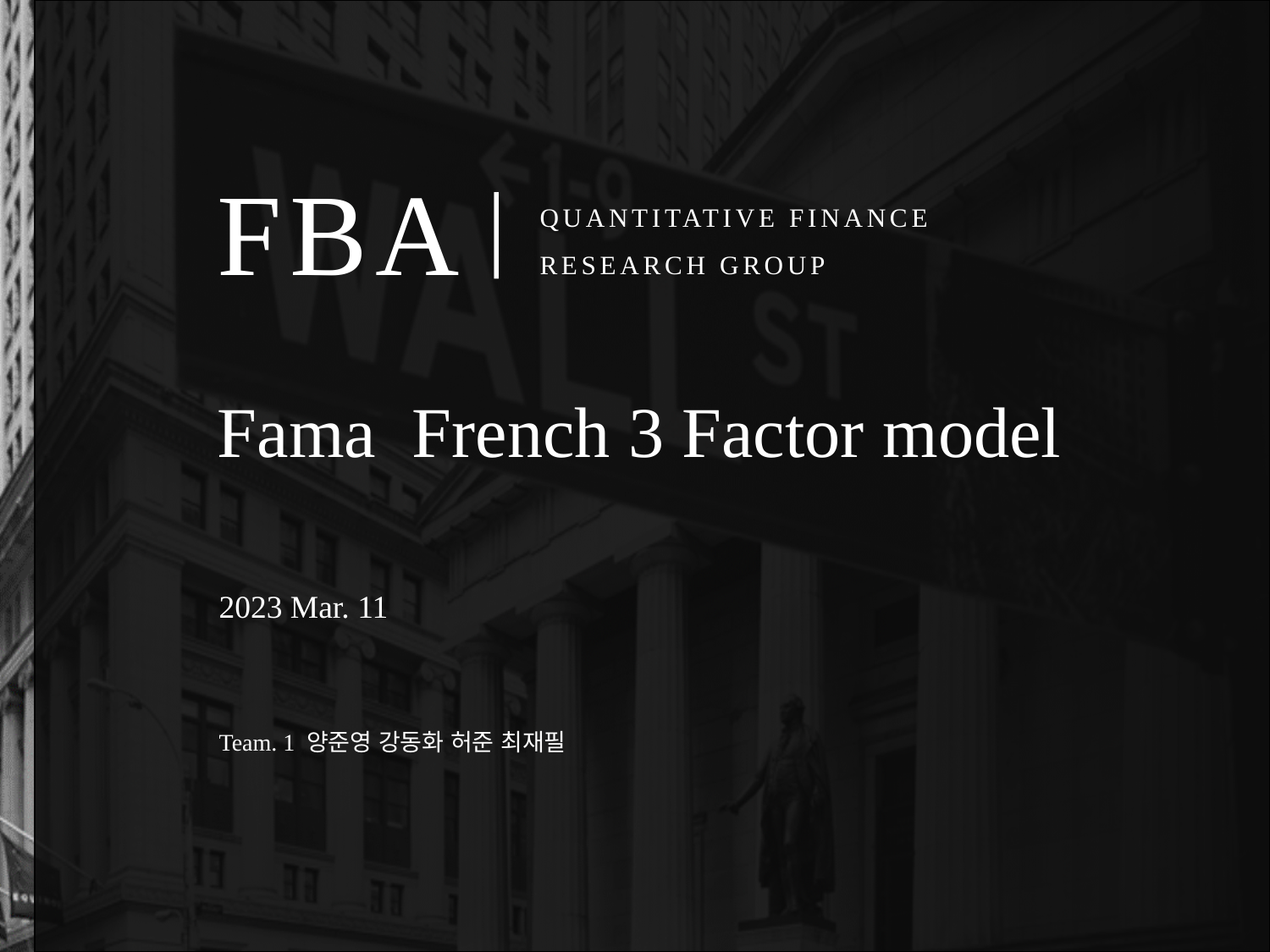

# Fama  French 3 Factor model
2023 Mar. 11
Team. 1 양준영 강동화 허준 최재필